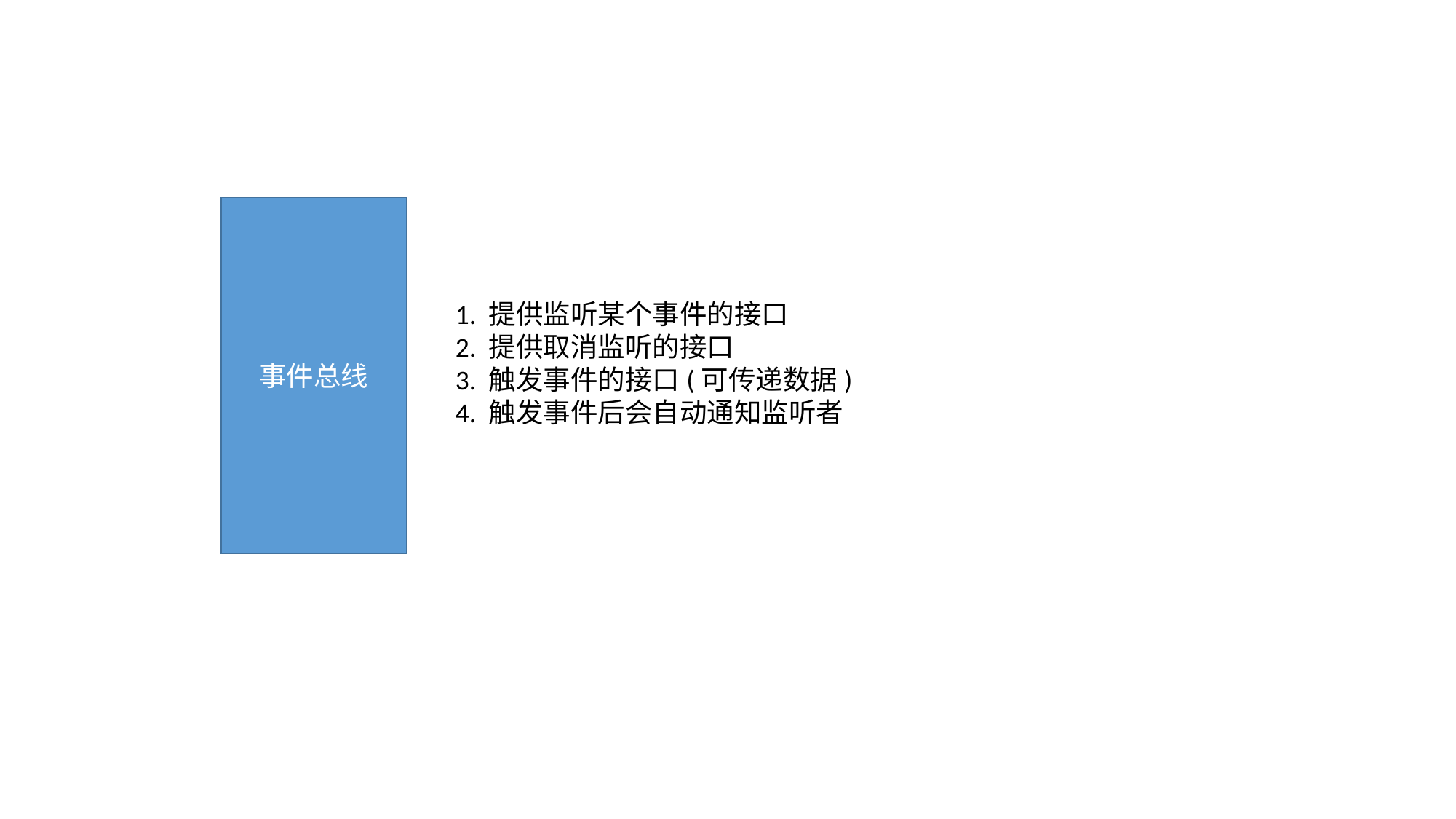

事件总线
1. 提供监听某个事件的接口
2. 提供取消监听的接口
3. 触发事件的接口(可传递数据)
4. 触发事件后会自动通知监听者